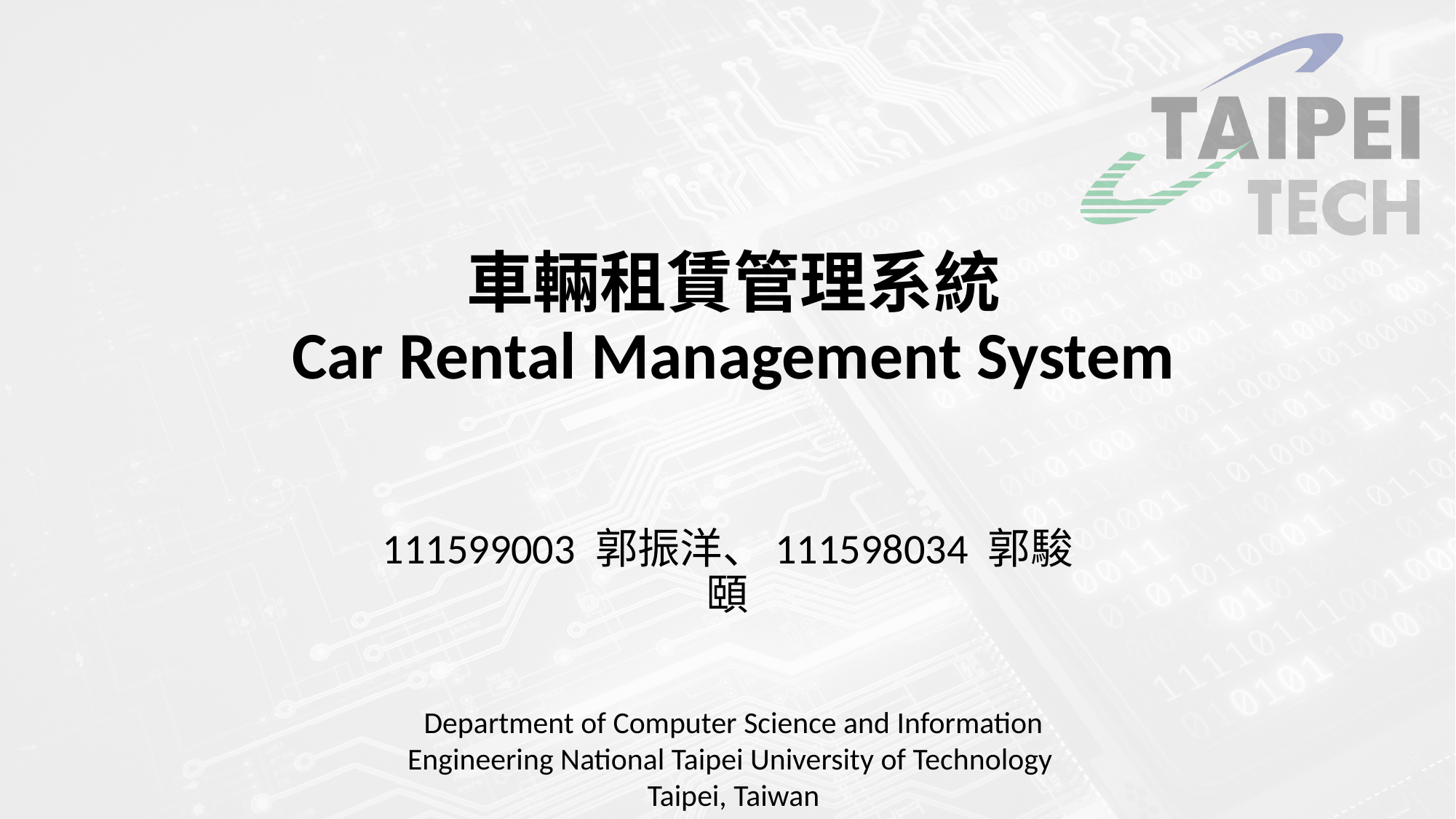

# 車輛租賃管理系統 Car Rental Management System
111599003 郭振洋、111598034 郭駿頤
Department of Computer Science and Information Engineering National Taipei University of Technology
Taipei, Taiwan